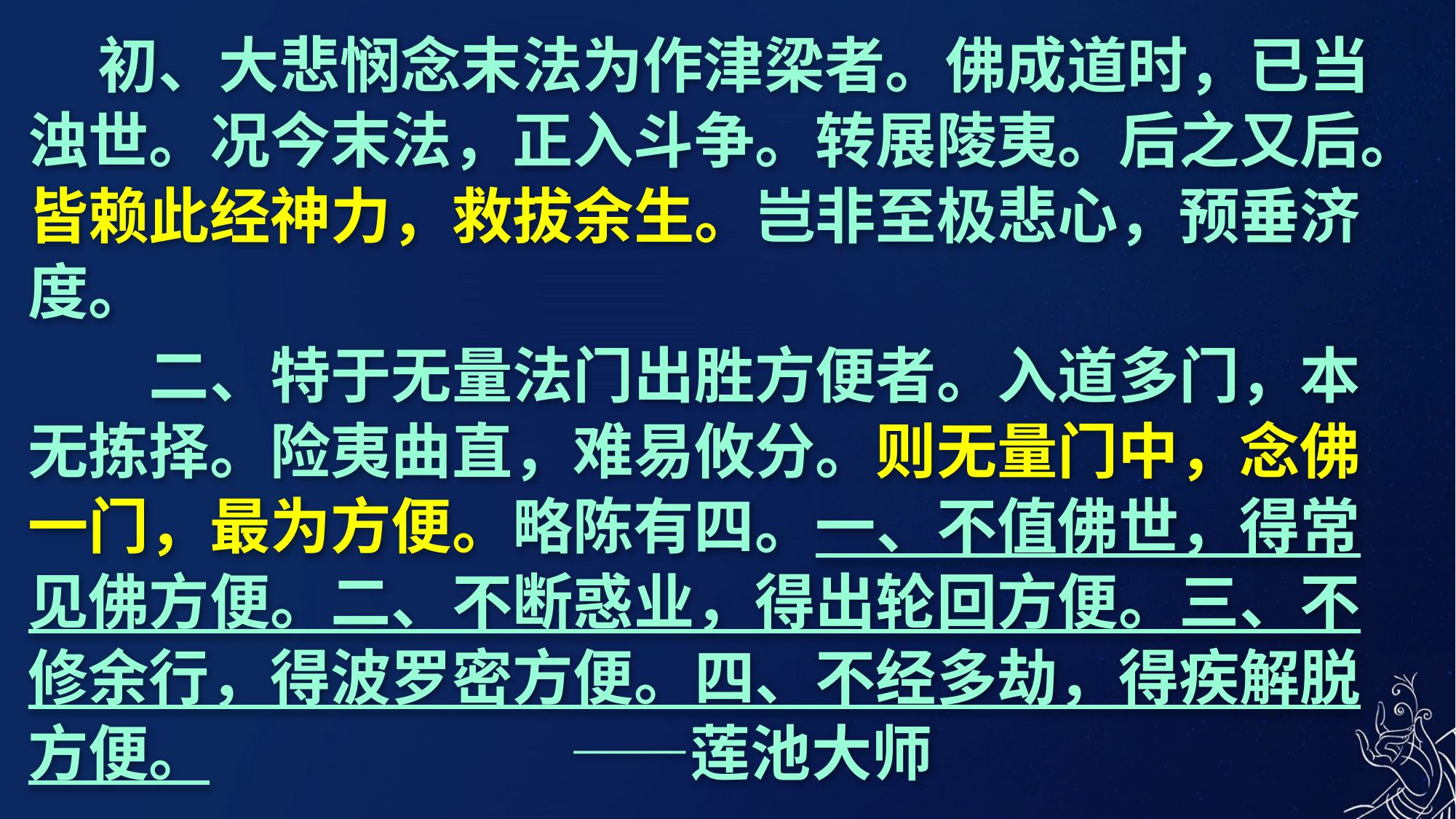

初、大悲悯念末法为作津梁者。佛成道时，已当浊世。况今末法，正入斗争。转展陵夷。后之又后。皆赖此经神力，救拔余生。岂非至极悲心，预垂济度。
　　二、特于无量法门出胜方便者。入道多门，本无拣择。险夷曲直，难易攸分。则无量门中，念佛一门，最为方便。略陈有四。一、不值佛世，得常见佛方便。二、不断惑业，得出轮回方便。三、不修余行，得波罗密方便。四、不经多劫，得疾解脱方便。                          ——莲池大师